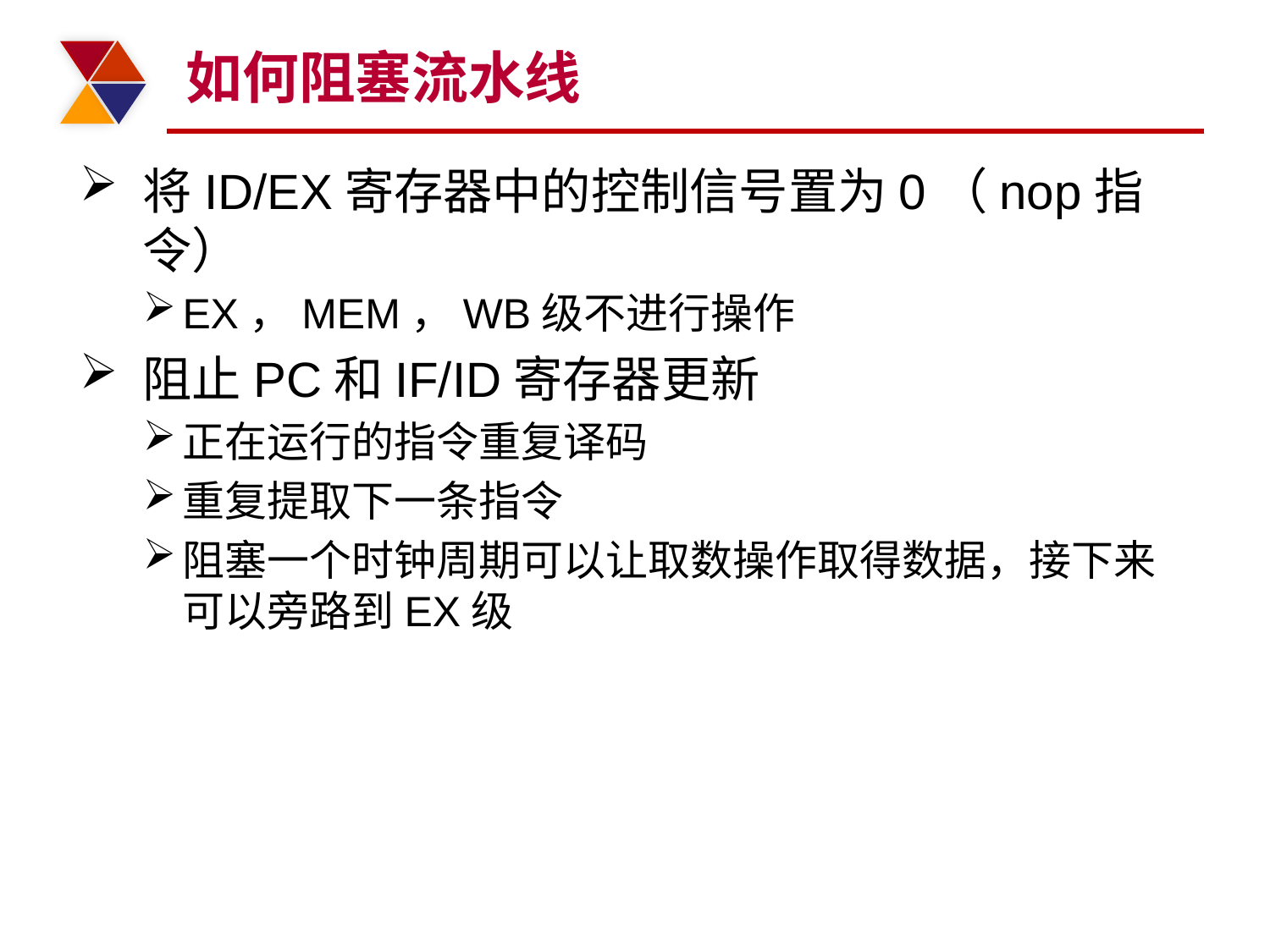

# 如何阻塞流水线
将ID/EX寄存器中的控制信号置为0（nop指令）
EX，MEM，WB级不进行操作
阻止PC和IF/ID寄存器更新
正在运行的指令重复译码
重复提取下一条指令
阻塞一个时钟周期可以让取数操作取得数据，接下来可以旁路到EX级